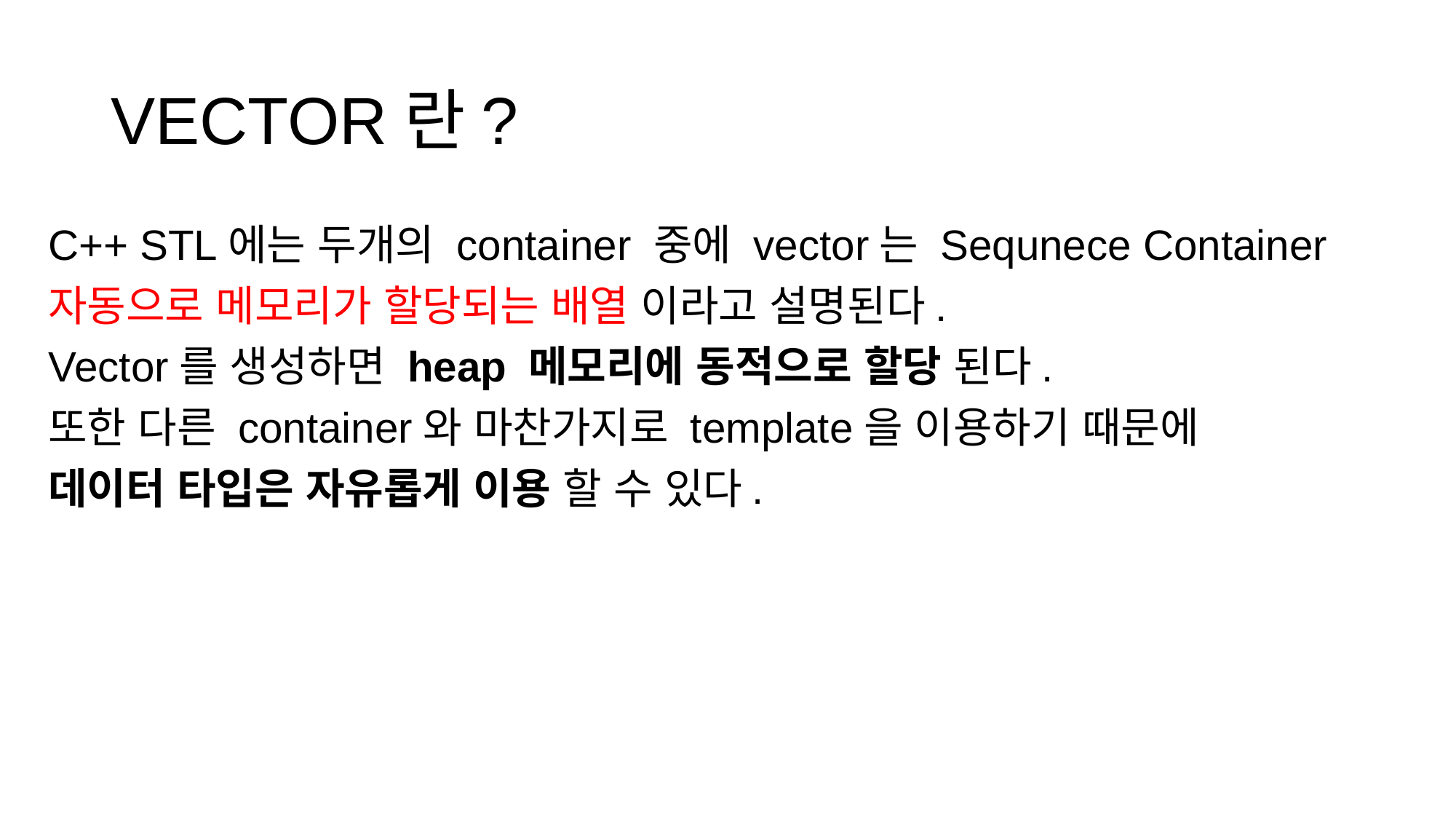

# VECTOR란?
C++ STL에는 두개의 container 중에 vector는 Sequnece Container
자동으로 메모리가 할당되는 배열 이라고 설명된다.
Vector를 생성하면 heap 메모리에 동적으로 할당 된다.
또한 다른 container와 마찬가지로 template을 이용하기 때문에
데이터 타입은 자유롭게 이용 할 수 있다.